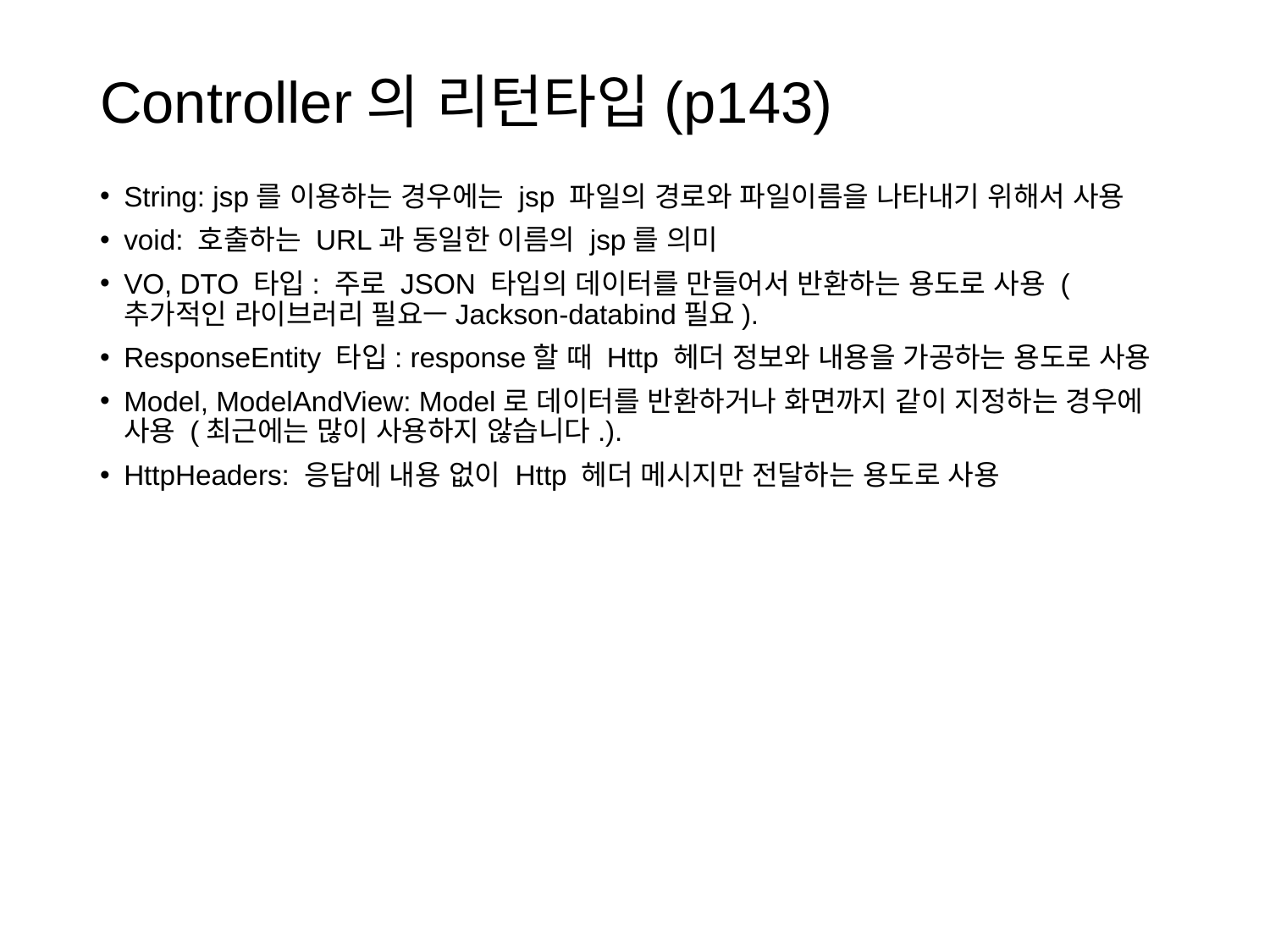

# Controller의 리턴타입(p143)
String: jsp를 이용하는 경우에는 jsp 파일의 경로와 파일이름을 나타내기 위해서 사용
void: 호출하는 URL과 동일한 이름의 jsp를 의미
VO, DTO 타입: 주로 JSON 타입의 데이터를 만들어서 반환하는 용도로 사용 (추가적인 라이브러리 필요—Jackson-databind필요).
ResponseEntity 타입: response할 때 Http 헤더 정보와 내용을 가공하는 용도로 사용
Model, ModelAndView: Model로 데이터를 반환하거나 화면까지 같이 지정하는 경우에 사용 (최근에는 많이 사용하지 않습니다.).
HttpHeaders: 응답에 내용 없이 Http 헤더 메시지만 전달하는 용도로 사용